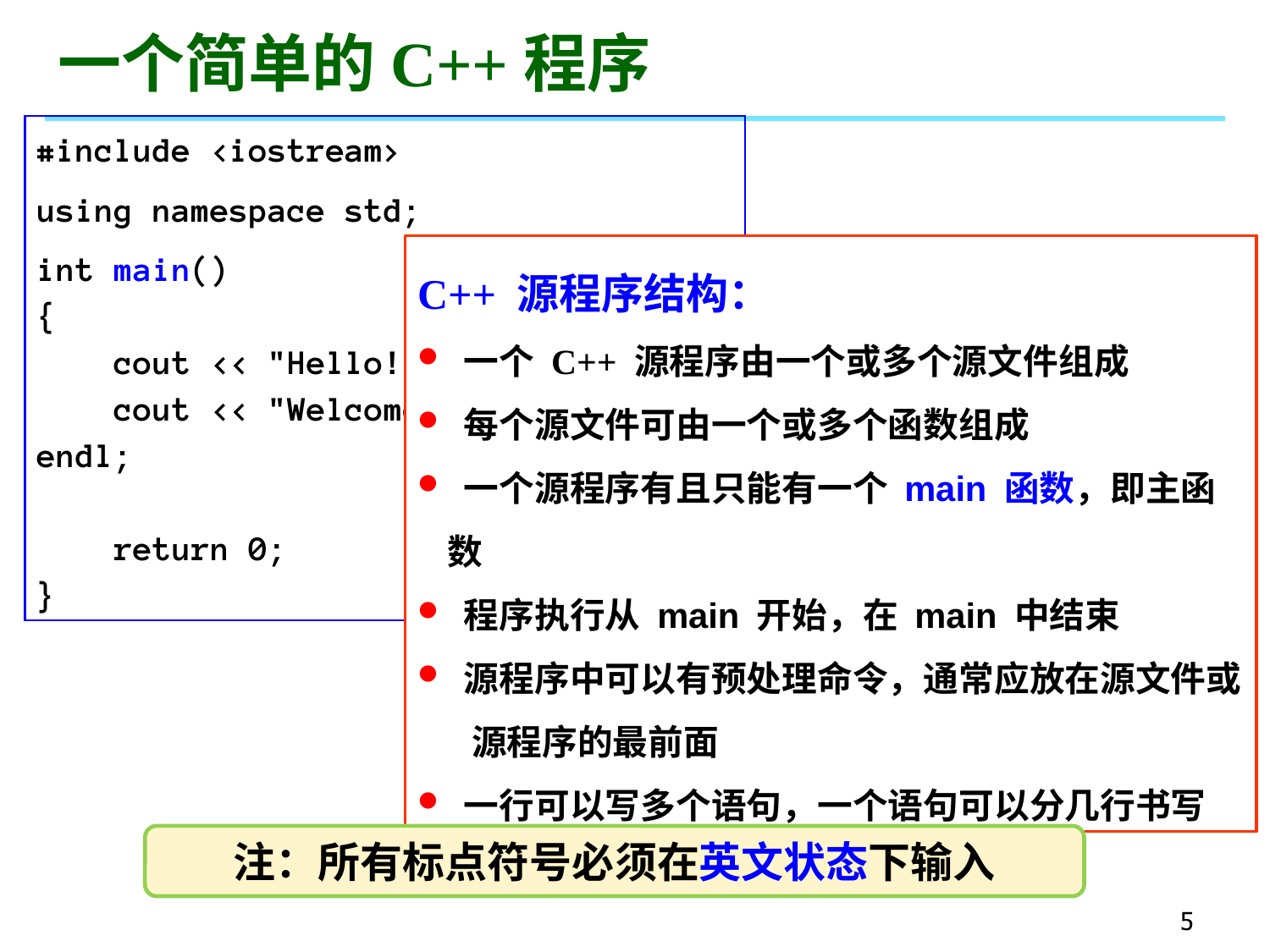

# 一个简单的C++程序
#include <iostream>
using namespace std;
int main()
{
    cout << "Hello!" << endl;
    cout << "Welcome to C++! " << endl;

    return 0;
}
C++ 源程序结构：
 一个 C++ 源程序由一个或多个源文件组成
 每个源文件可由一个或多个函数组成
 一个源程序有且只能有一个 main 函数，即主函数
 程序执行从 main 开始，在 main 中结束
 源程序中可以有预处理命令，通常应放在源文件或
   源程序的最前面
 一行可以写多个语句，一个语句可以分几行书写
注：所有标点符号必须在英文状态下输入
5